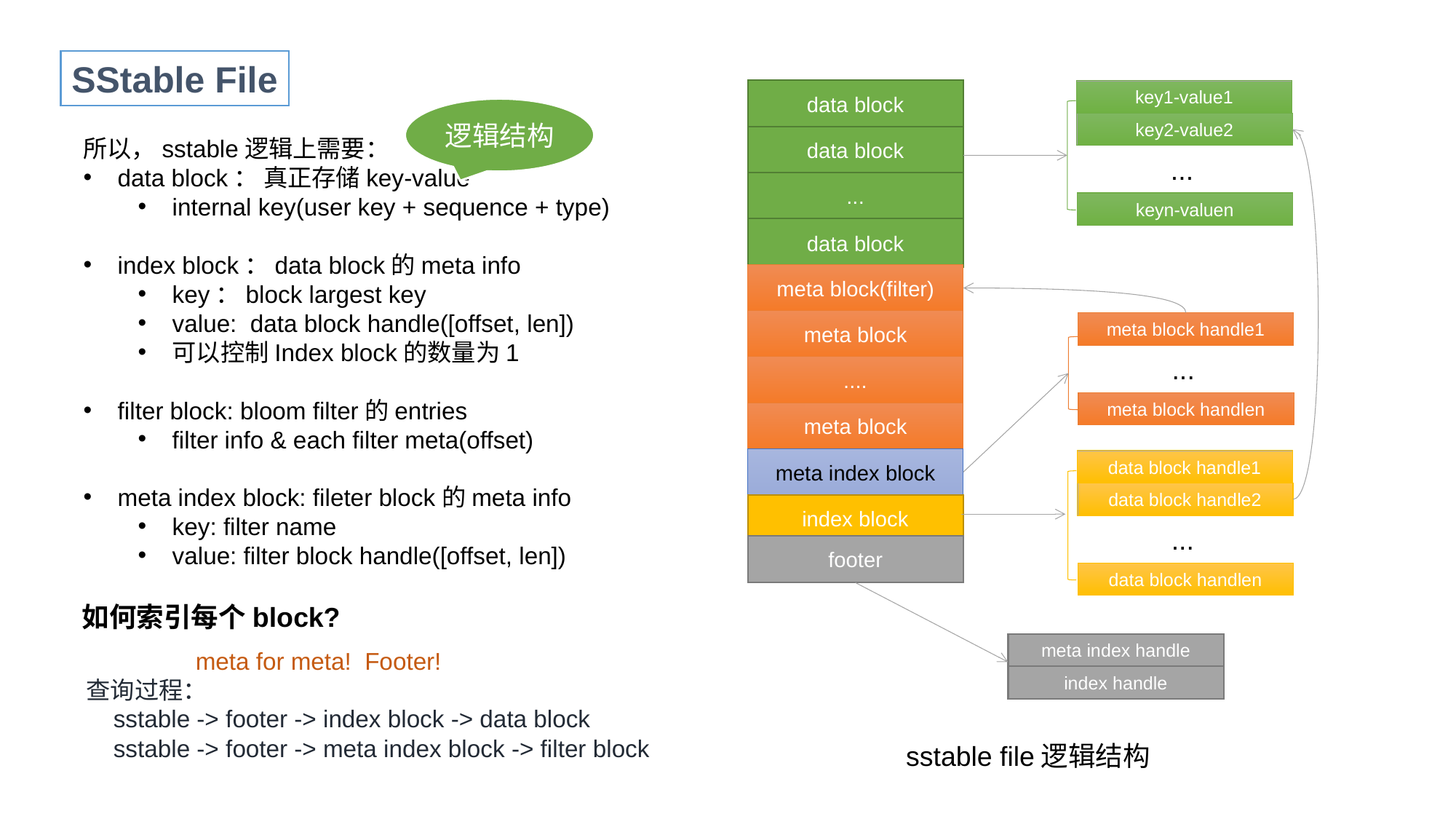

SStable File
data block
key1-value1
逻辑结构

key2-value2
data block
所以，sstable逻辑上需要：
data block： 真正存储key-value
internal key(user key + sequence + type)

index block：data block的meta info
key：block largest key
value:  data block handle([offset, len])
可以控制Index block的数量为1

filter block: bloom filter的entries
filter info & each filter meta(offset)

meta index block: fileter block的meta info
key: filter name
value: filter block handle([offset, len])
...
...
keyn-valuen
data block
meta block(filter)
meta block
meta block handle1

...
....

meta block handlen

meta block
meta index block
data block handle1

data block handle2
index block
...
footer

data block handlen

如何索引每个block?
meta index handle
	meta for meta!  Footer!
查询过程：
    sstable -> footer -> index block -> data block
    sstable -> footer -> meta index block -> filter block
index handle
sstable file逻辑结构